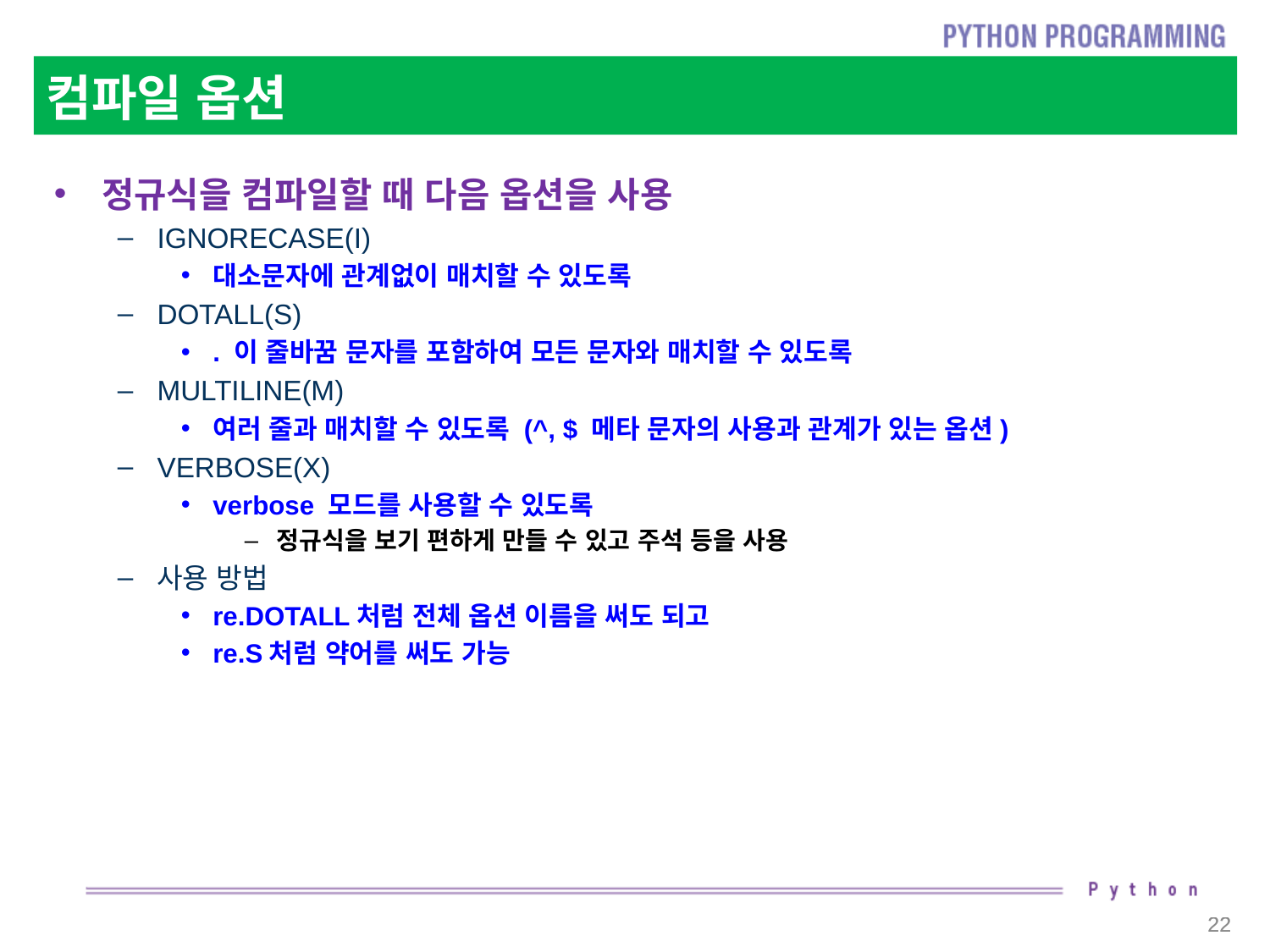

# 컴파일 옵션
정규식을 컴파일할 때 다음 옵션을 사용
IGNORECASE(I)
대소문자에 관계없이 매치할 수 있도록
DOTALL(S)
. 이 줄바꿈 문자를 포함하여 모든 문자와 매치할 수 있도록
MULTILINE(M)
여러 줄과 매치할 수 있도록 (^, $ 메타 문자의 사용과 관계가 있는 옵션)
VERBOSE(X)
verbose 모드를 사용할 수 있도록
정규식을 보기 편하게 만들 수 있고 주석 등을 사용
사용 방법
re.DOTALL처럼 전체 옵션 이름을 써도 되고
re.S처럼 약어를 써도 가능
22